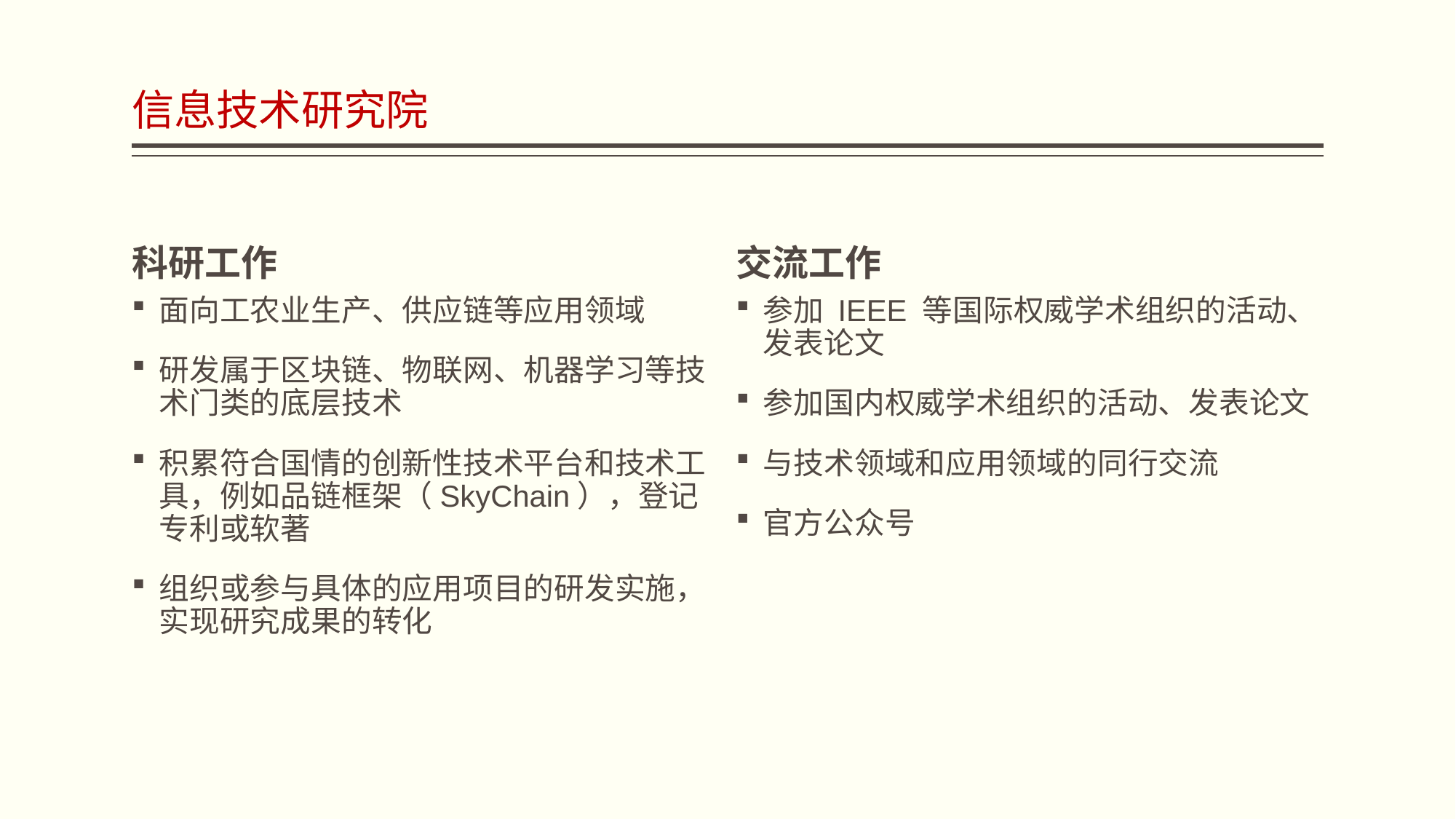

# 信息技术研究院
科研工作
交流工作
面向工农业生产、供应链等应用领域
研发属于区块链、物联网、机器学习等技术门类的底层技术
积累符合国情的创新性技术平台和技术工具，例如品链框架（SkyChain），登记专利或软著
组织或参与具体的应用项目的研发实施，实现研究成果的转化
参加 IEEE 等国际权威学术组织的活动、发表论文
参加国内权威学术组织的活动、发表论文
与技术领域和应用领域的同行交流
官方公众号